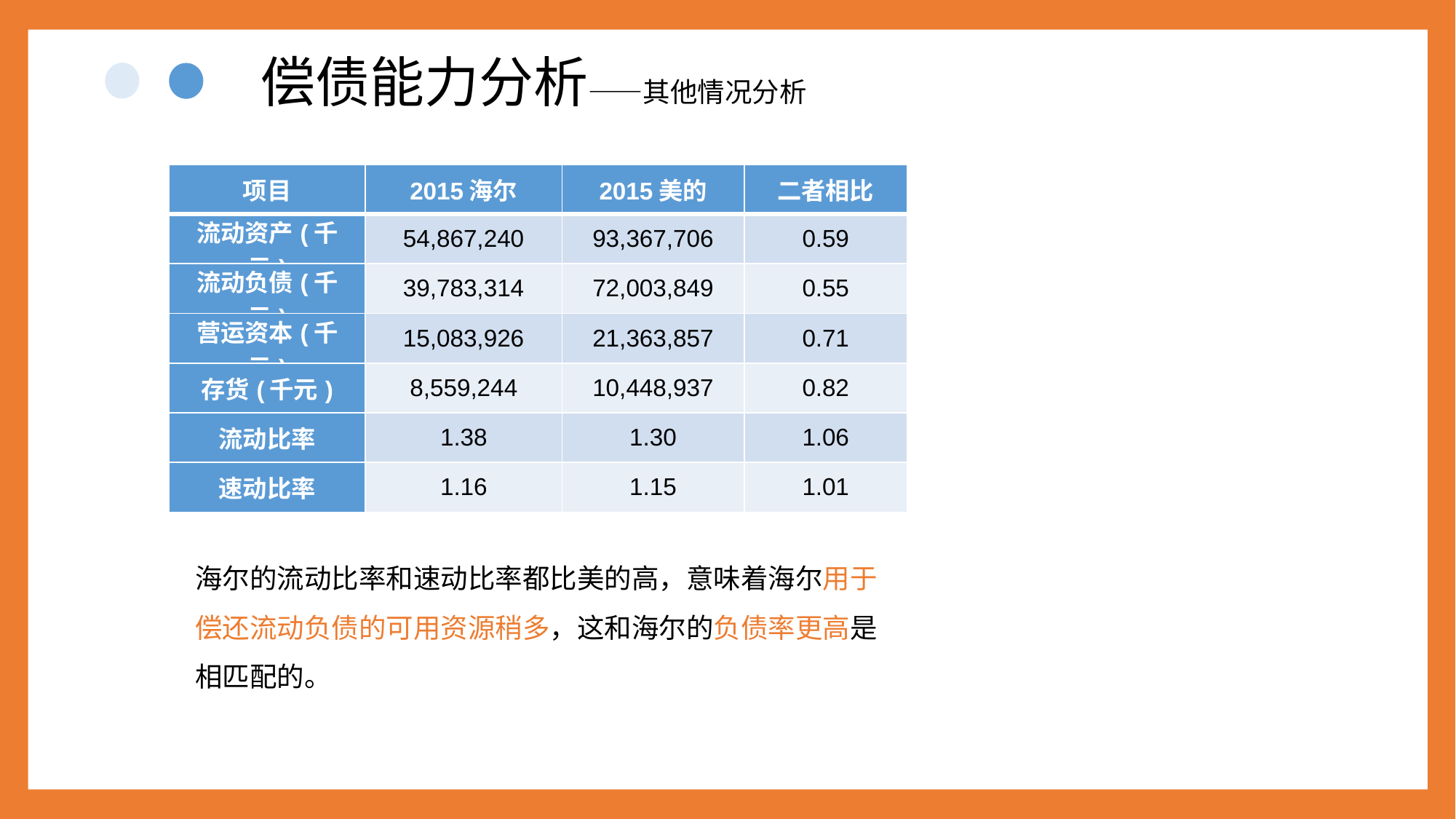

偿债能力分析——其他情况分析

| 项目 | 2015海尔 | 2015美的 | 二者相比 |
| --- | --- | --- | --- |
| 流动资产(千元) | 54,867,240 | 93,367,706 | 0.59 |
| 流动负债(千元) | 39,783,314 | 72,003,849 | 0.55 |
| 营运资本(千元) | 15,083,926 | 21,363,857 | 0.71 |
| 存货(千元) | 8,559,244 | 10,448,937 | 0.82 |
| 流动比率 | 1.38 | 1.30 | 1.06 |
| 速动比率 | 1.16 | 1.15 | 1.01 |
海尔的流动比率和速动比率都比美的高，意味着海尔用于偿还流动负债的可用资源稍多，这和海尔的负债率更高是相匹配的。